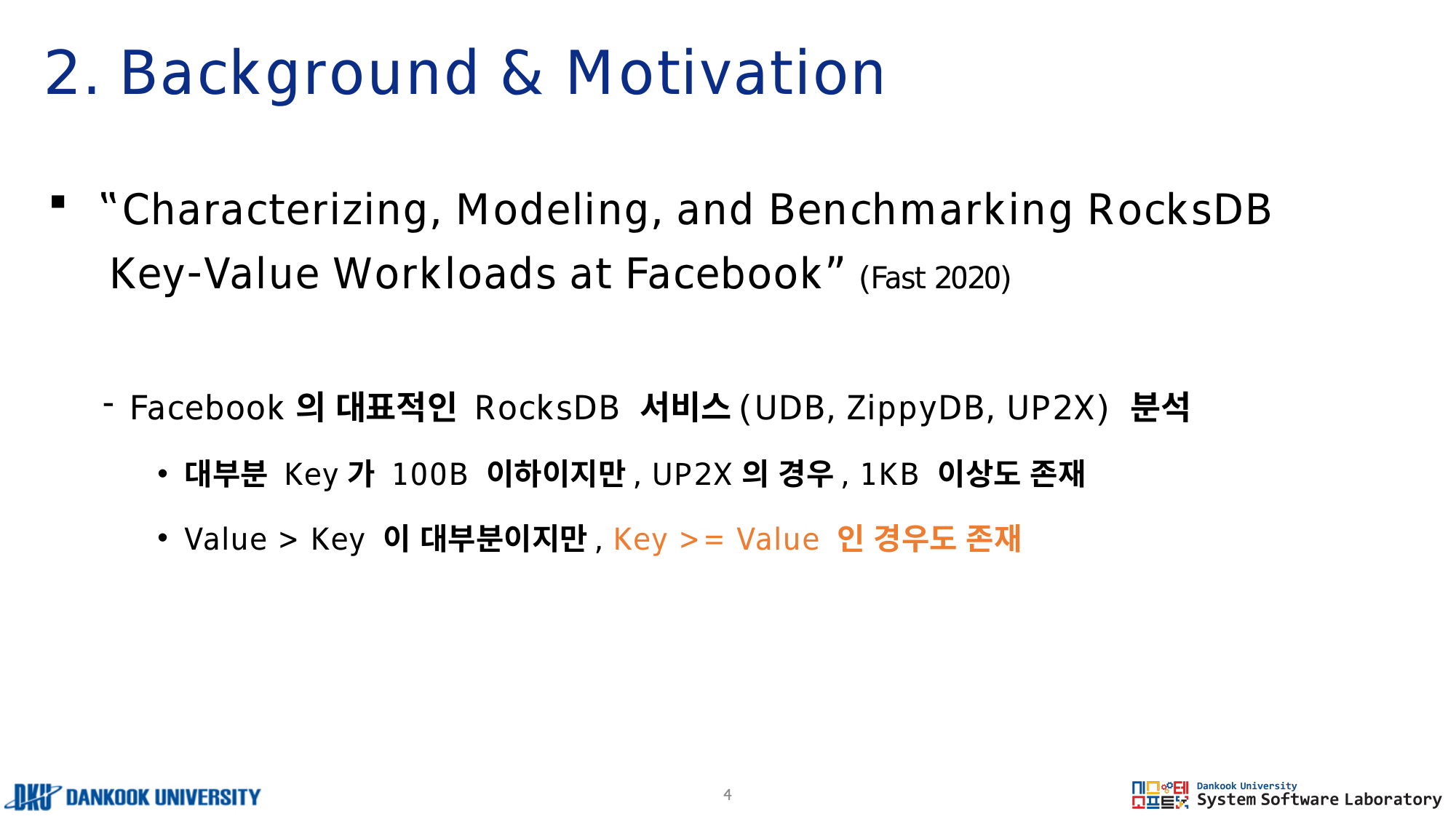

# 2. Background & Motivation
“Characterizing, Modeling, and Benchmarking RocksDB
     Key-Value Workloads at Facebook” (Fast 2020)

Facebook의 대표적인 RocksDB 서비스(UDB, ZippyDB, UP2X) 분석
대부분 Key가 100B 이하이지만, UP2X의 경우, 1KB 이상도 존재
Value > Key 이 대부분이지만, Key >= Value 인 경우도 존재
4